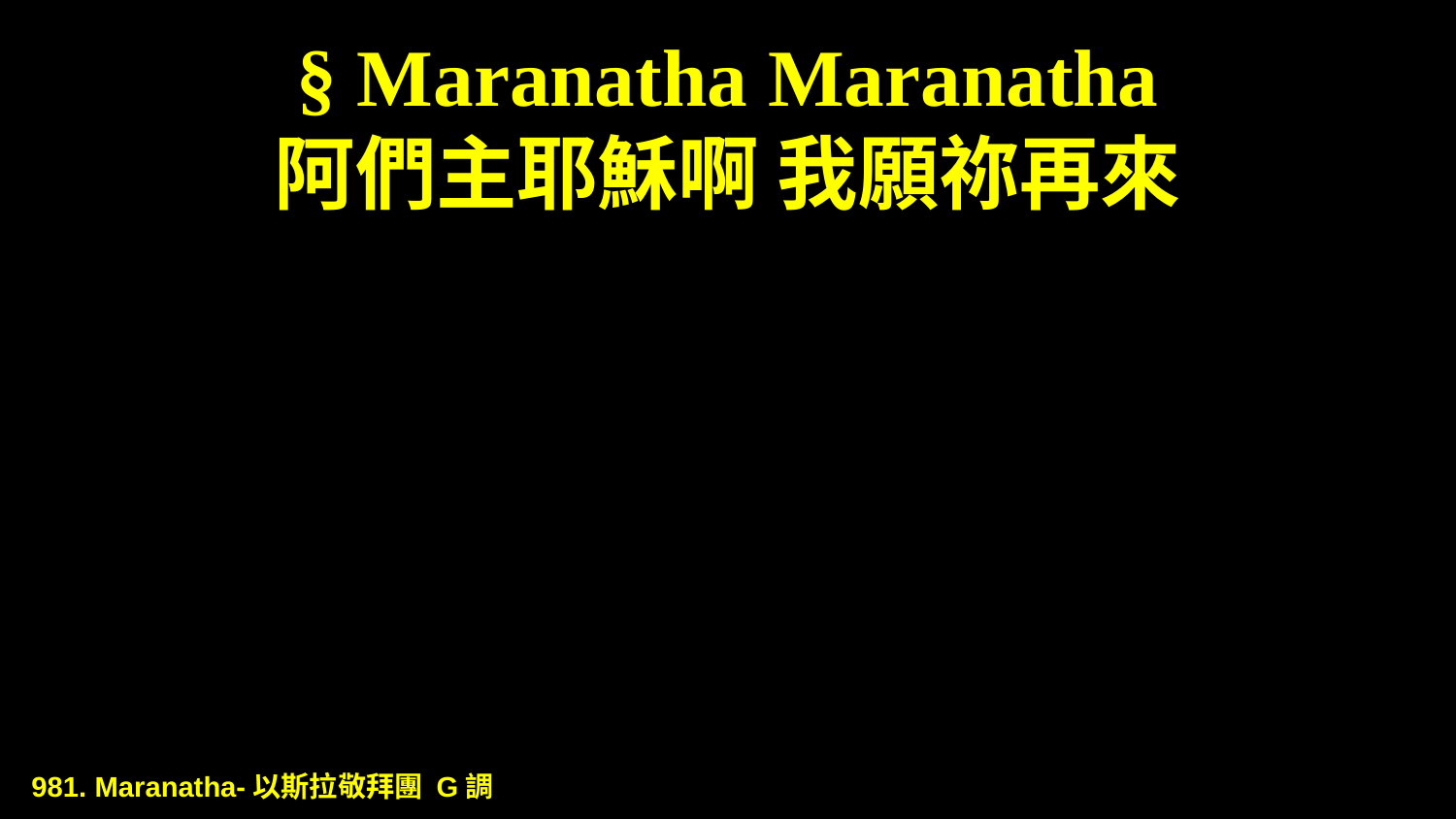

# § Maranatha Maranatha 阿們主耶穌啊 我願祢再來
981. Maranatha-以斯拉敬拜團 G調